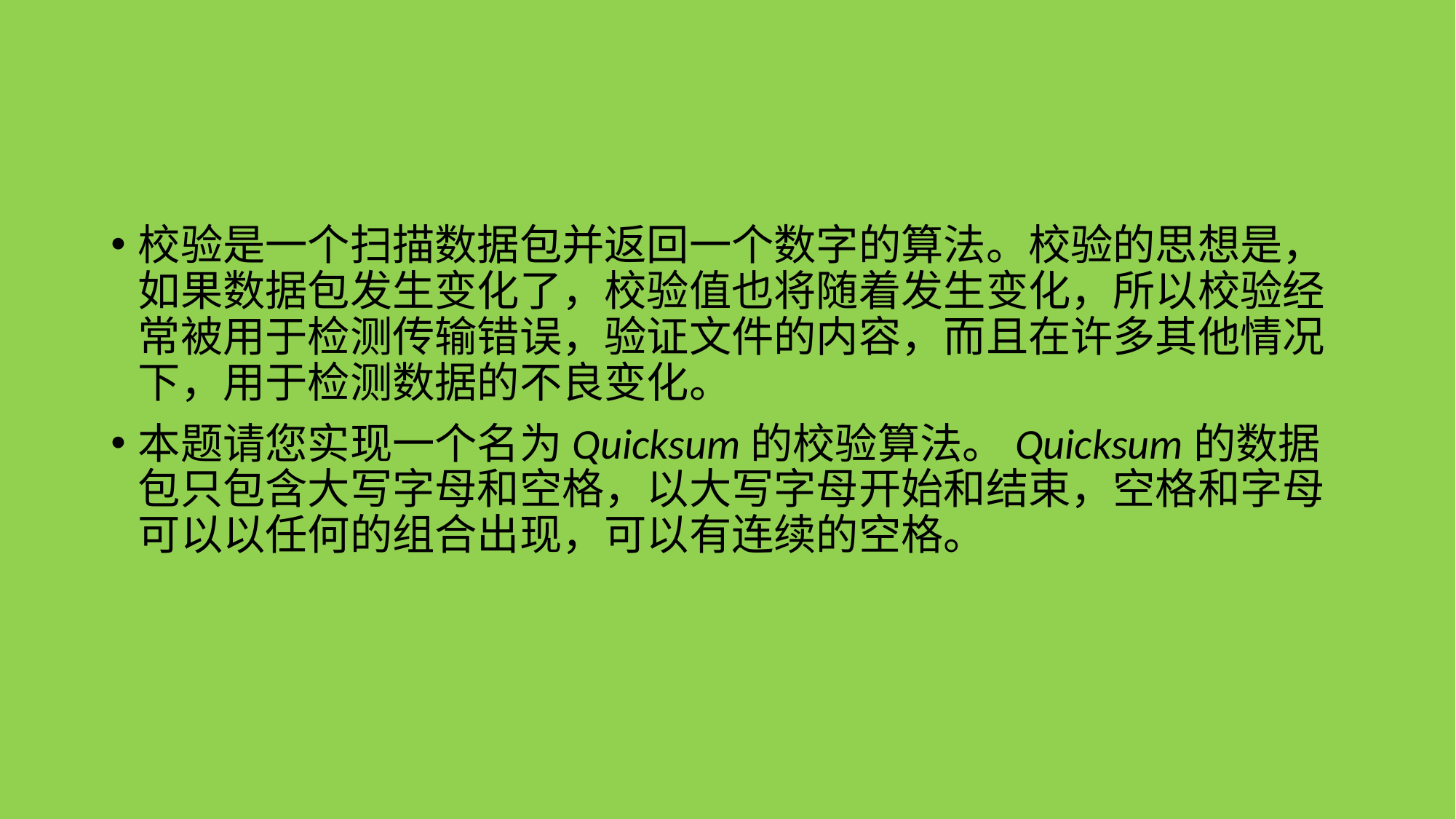

#
校验是一个扫描数据包并返回一个数字的算法。校验的思想是，如果数据包发生变化了，校验值也将随着发生变化，所以校验经常被用于检测传输错误，验证文件的内容，而且在许多其他情况下，用于检测数据的不良变化。
本题请您实现一个名为Quicksum的校验算法。Quicksum的数据包只包含大写字母和空格，以大写字母开始和结束，空格和字母可以以任何的组合出现，可以有连续的空格。